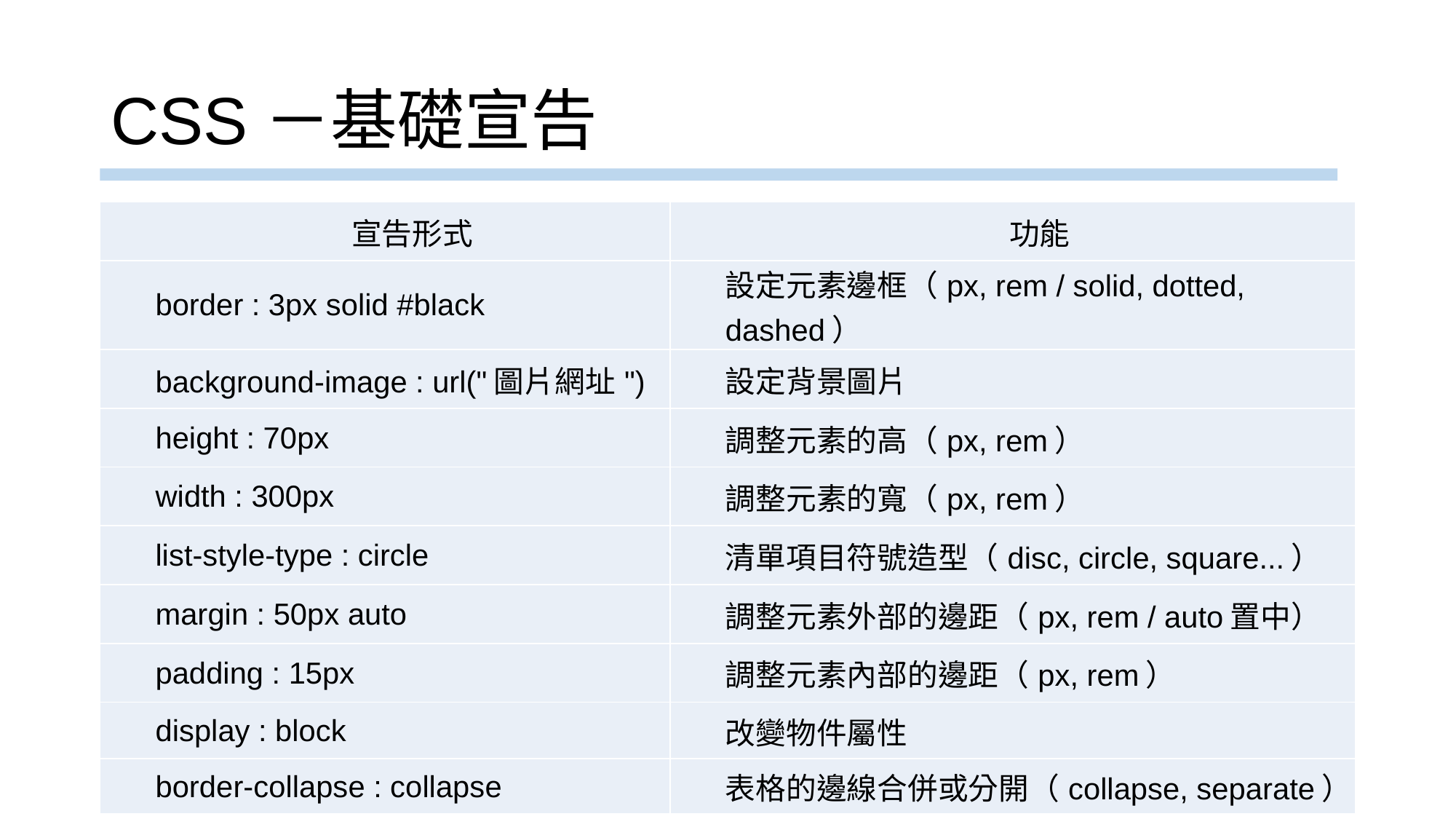

# CSS－基礎宣告

| 宣告形式 | 功能 |
| --- | --- |
| border : 3px solid #black | 設定元素邊框（px, rem / solid, dotted, dashed） |
| background-image : url("圖片網址") | 設定背景圖片 |
| height : 70px | 調整元素的高（px, rem） |
| width : 300px | 調整元素的寬（px, rem） |
| list-style-type : circle | 清單項目符號造型（disc, circle, square...） |
| margin : 50px auto | 調整元素外部的邊距（px, rem / auto置中） |
| padding : 15px | 調整元素內部的邊距（px, rem） |
| display : block | 改變物件屬性 |
| border-collapse : collapse | 表格的邊線合併或分開（collapse, separate） |